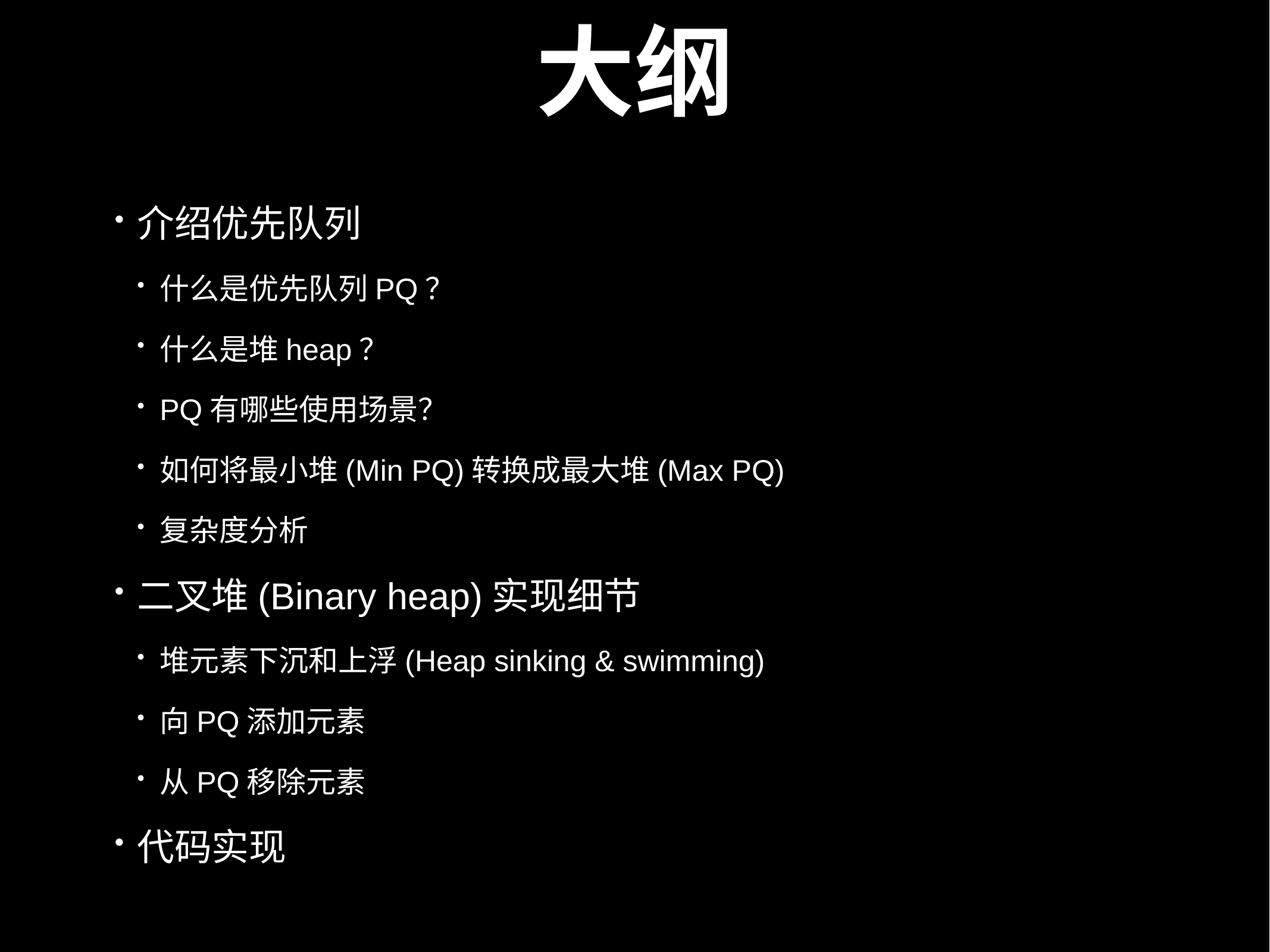

# 大纲
介绍优先队列
什么是优先队列PQ？
什么是堆heap？
PQ有哪些使用场景？
如何将最小堆(Min PQ)转换成最大堆(Max PQ)
复杂度分析
二叉堆(Binary heap)实现细节
堆元素下沉和上浮(Heap sinking & swimming)
向PQ添加元素
从PQ移除元素
代码实现